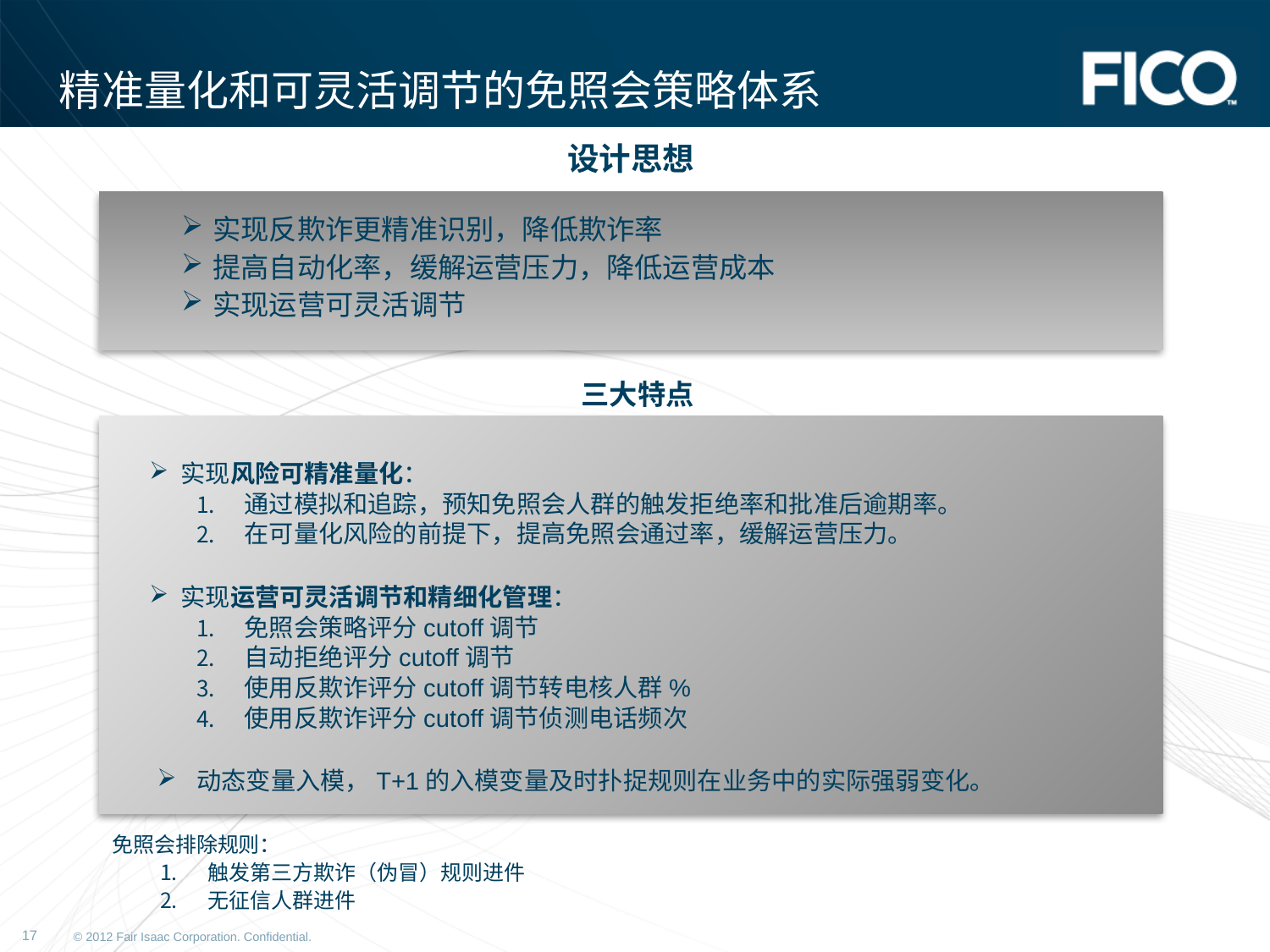

# 精准量化和可灵活调节的免照会策略体系
设计思想

实现反欺诈更精准识别，降低欺诈率
提高自动化率，缓解运营压力，降低运营成本
实现运营可灵活调节
三大特点

实现风险可精准量化：
通过模拟和追踪，预知免照会人群的触发拒绝率和批准后逾期率。
在可量化风险的前提下，提高免照会通过率，缓解运营压力。

实现运营可灵活调节和精细化管理：
免照会策略评分cutoff调节
自动拒绝评分cutoff调节
使用反欺诈评分cutoff调节转电核人群%
使用反欺诈评分cutoff调节侦测电话频次

动态变量入模，T+1的入模变量及时扑捉规则在业务中的实际强弱变化。

免照会排除规则：
触发第三方欺诈（伪冒）规则进件
无征信人群进件